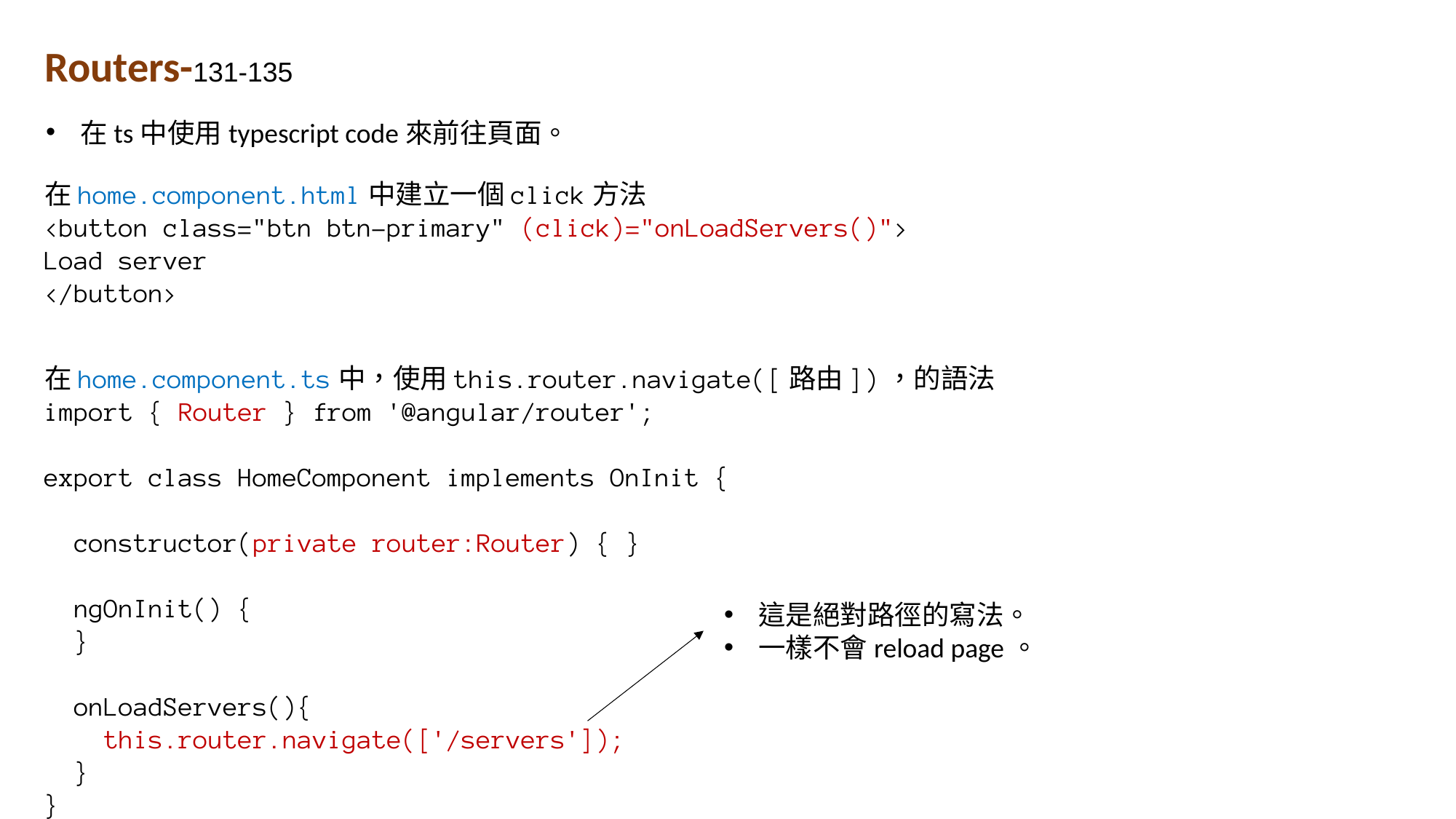

Routers-131-135
在ts中使用typescript code來前往頁面。
在home.component.html中建立一個click方法
<button class="btn btn-primary" (click)="onLoadServers()">
Load server
</button>
在home.component.ts中，使用this.router.navigate([路由])，的語法
import { Router } from '@angular/router';
export class HomeComponent implements OnInit {
  constructor(private router:Router) { }
  ngOnInit() {
  }
  onLoadServers(){
    this.router.navigate(['/servers']);
  }
}
這是絕對路徑的寫法。
一樣不會reload page。